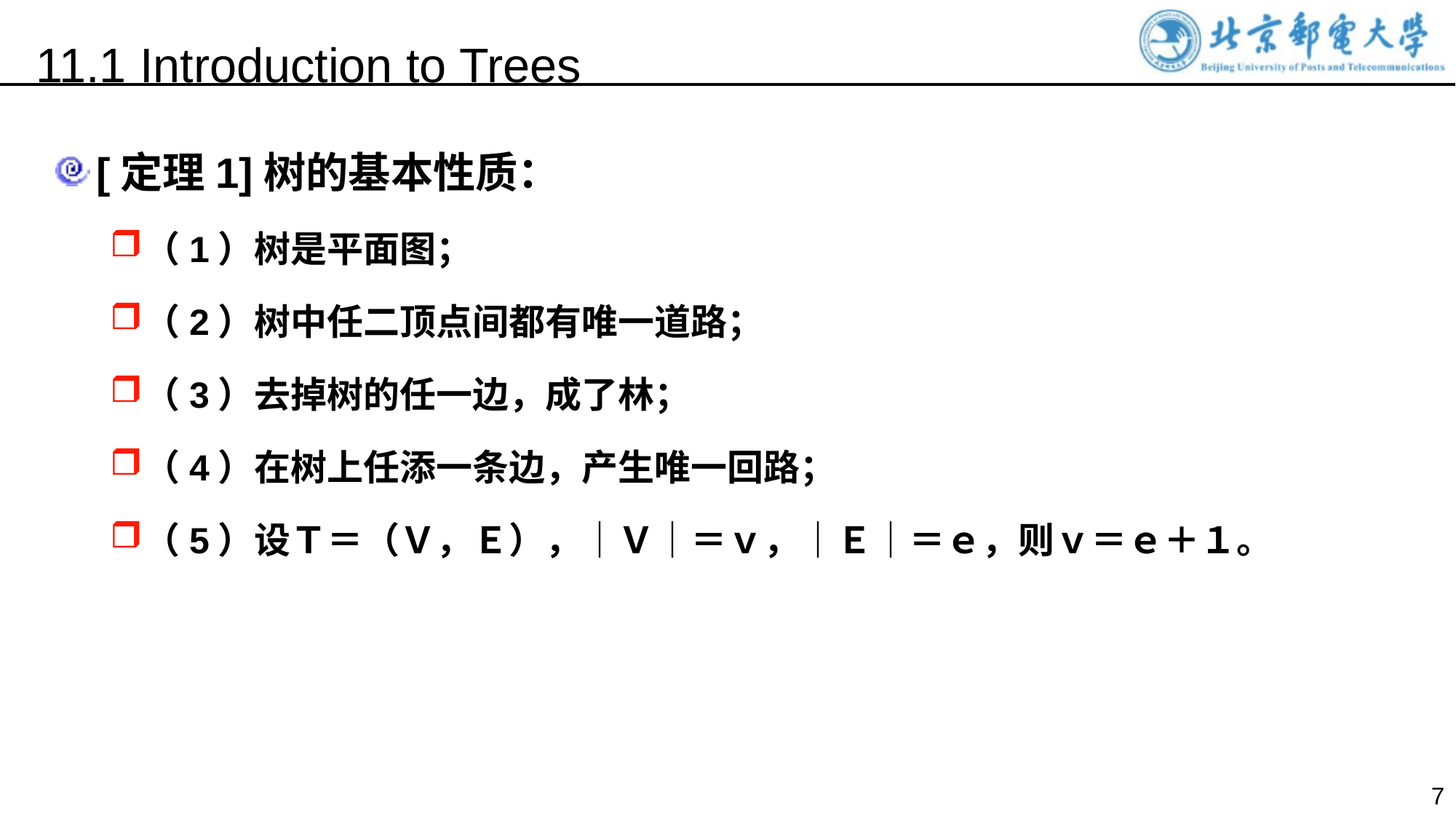

11.1 Introduction to Trees
[定理1]树的基本性质：
（1）树是平面图；
（2）树中任二顶点间都有唯一道路；
（3）去掉树的任一边，成了林；
（4）在树上任添一条边，产生唯一回路；
（5）设Ｔ＝（Ｖ，Ｅ），｜Ｖ｜＝ｖ，｜Ｅ｜＝ｅ，则ｖ＝ｅ＋１。